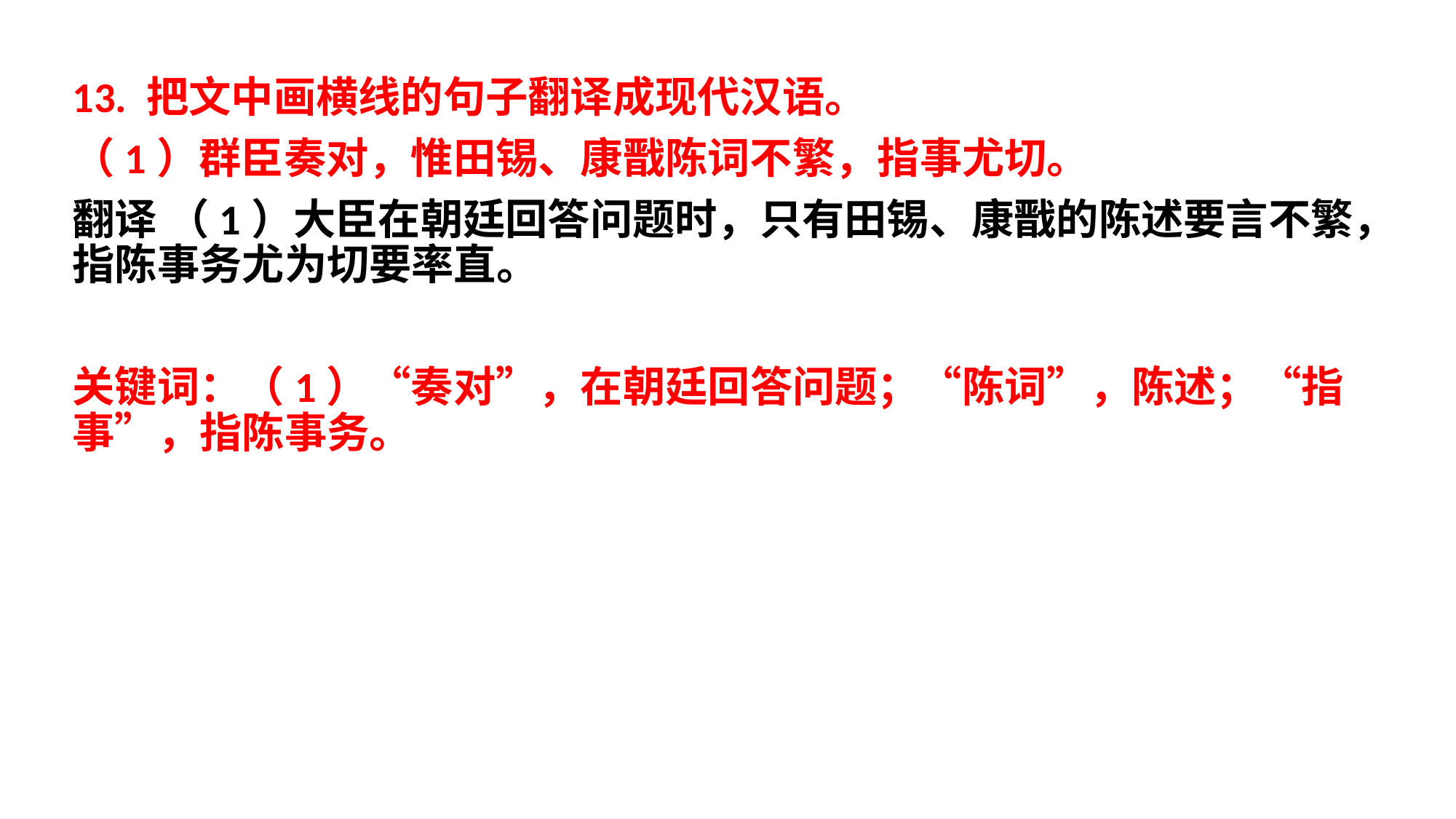

13. 把文中画横线的句子翻译成现代汉语。
（1）群臣奏对，惟田锡、康戬陈词不繁，指事尤切。
翻译 （1）大臣在朝廷回答问题时，只有田锡、康戬的陈述要言不繁，指陈事务尤为切要率直。

关键词：（1）“奏对”，在朝廷回答问题；“陈词”，陈述；“指事”，指陈事务。